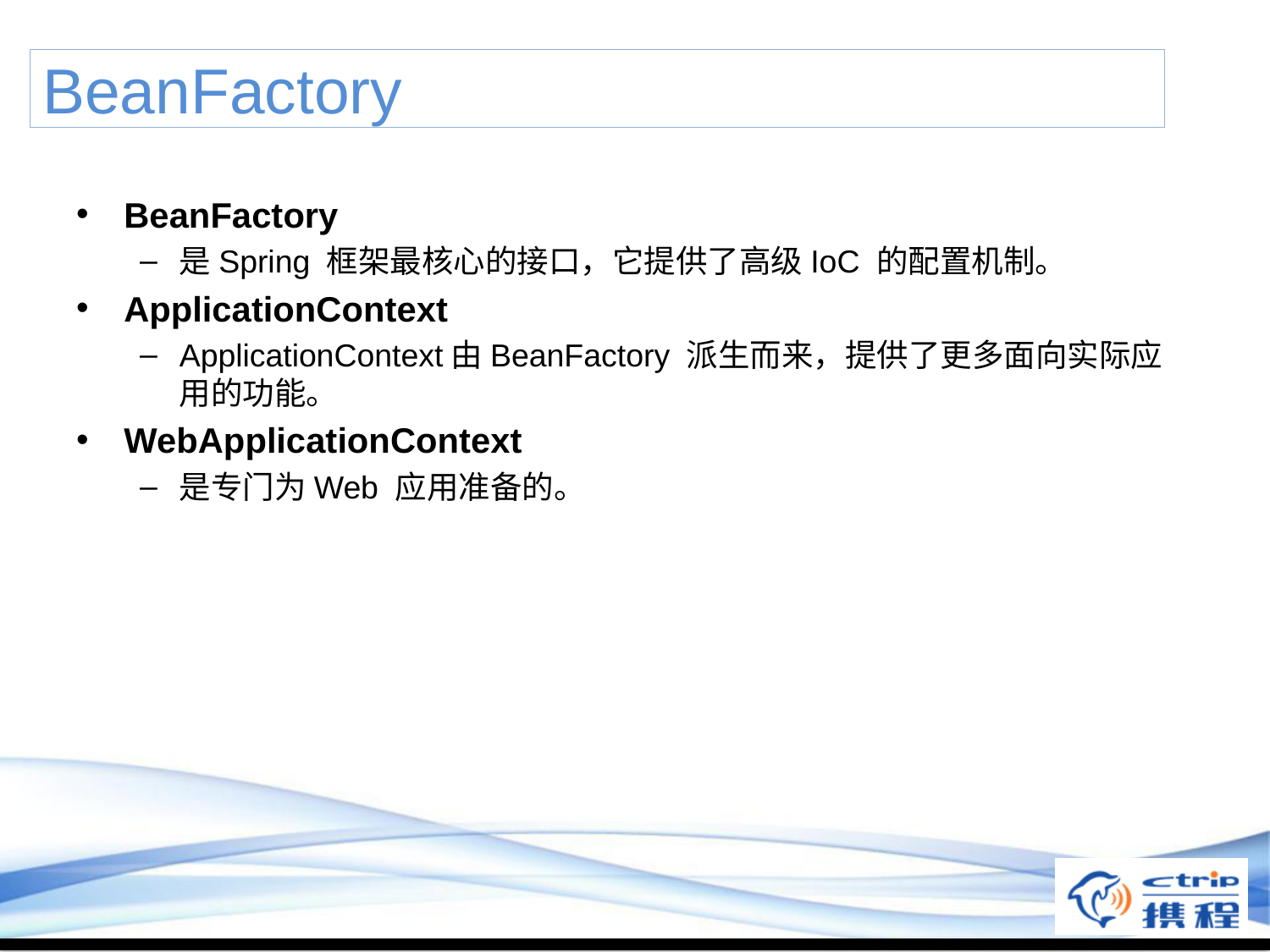

# BeanFactory
BeanFactory
是Spring 框架最核心的接口，它提供了高级IoC 的配置机制。
ApplicationContext
ApplicationContext由BeanFactory 派生而来，提供了更多面向实际应用的功能。
WebApplicationContext
是专门为Web 应用准备的。